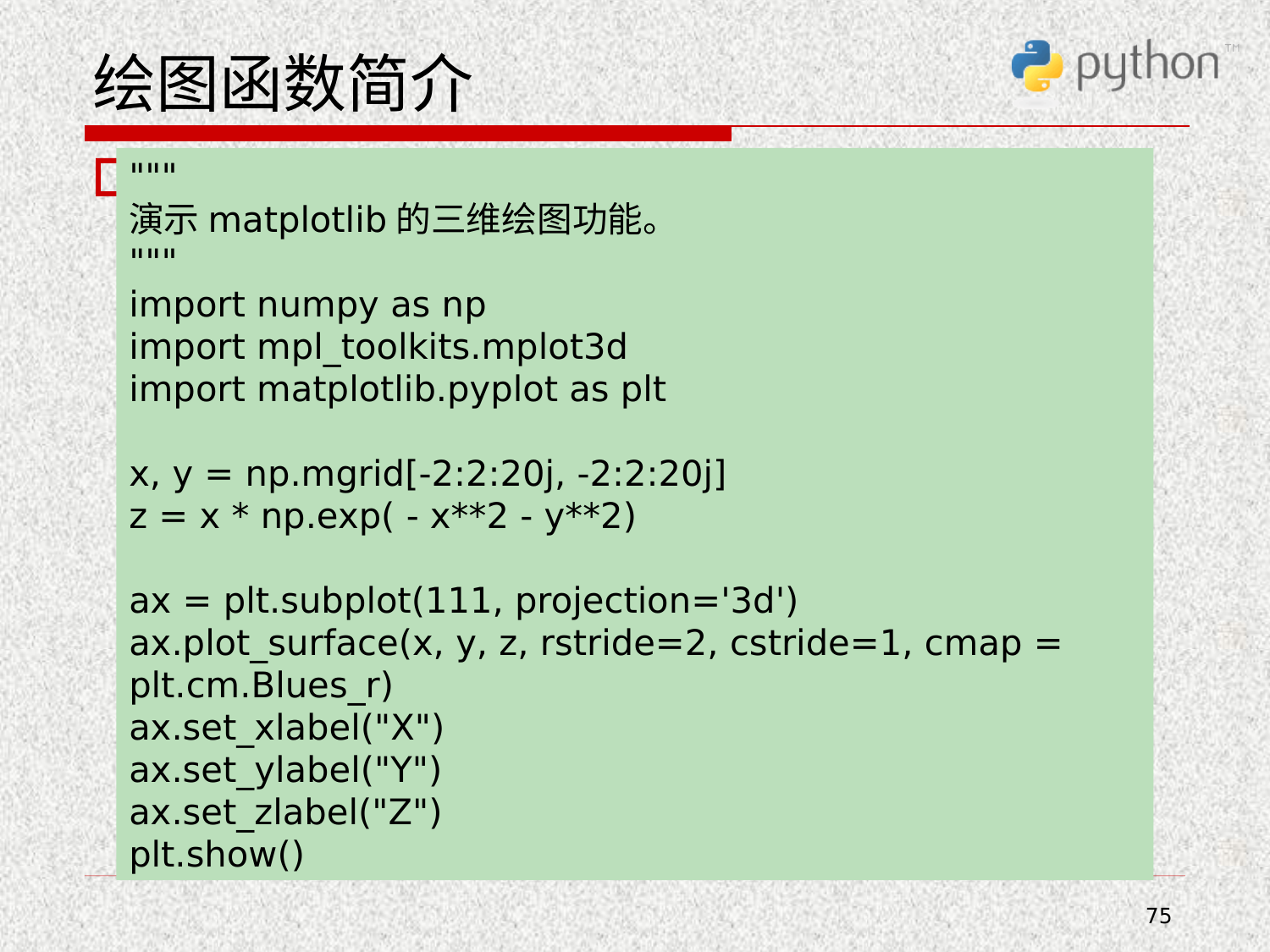

# 绘图函数简介

"""
演示matplotlib的三维绘图功能。
"""
import numpy as np
import mpl_toolkits.mplot3d
import matplotlib.pyplot as plt
x, y = np.mgrid[-2:2:20j, -2:2:20j]
z = x * np.exp( - x**2 - y**2)
ax = plt.subplot(111, projection='3d')
ax.plot_surface(x, y, z, rstride=2, cstride=1, cmap = plt.cm.Blues_r)
ax.set_xlabel("X")
ax.set_ylabel("Y")
ax.set_zlabel("Z")
plt.show()
75